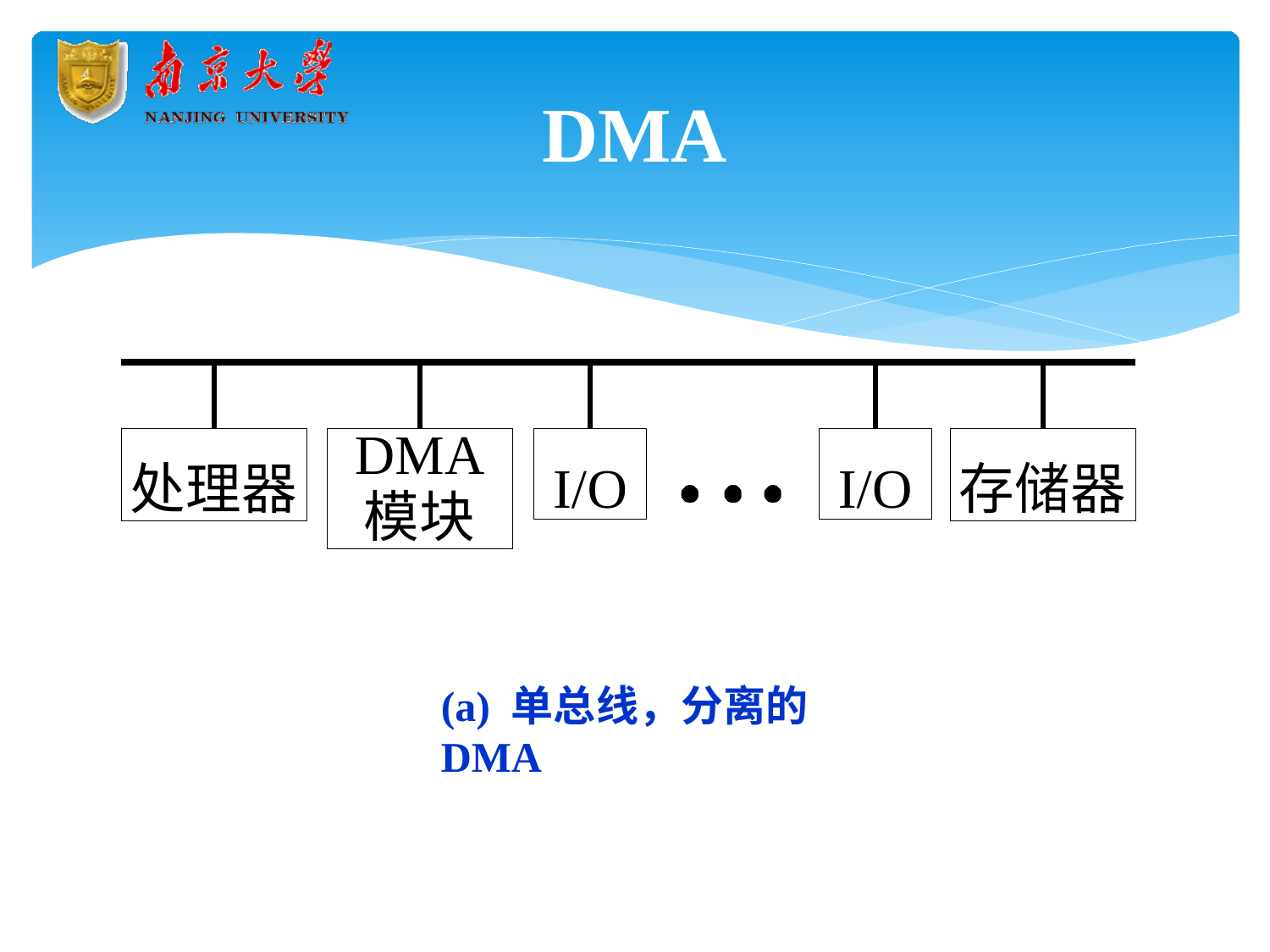

# DMA

处理器
DMA
模块
I/O
I/O
存储器

(a) 单总线，分离的DMA